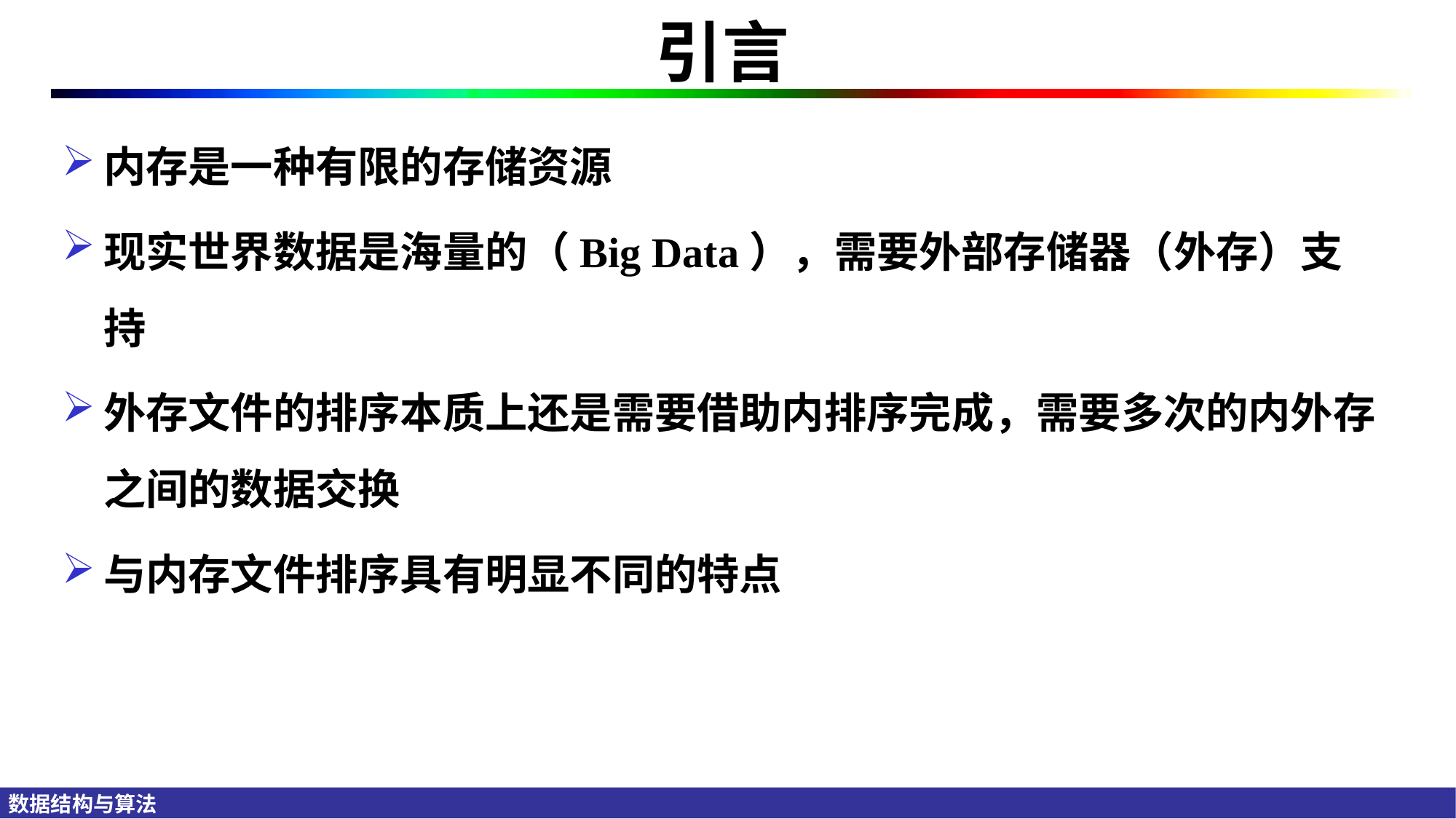

引言
内存是一种有限的存储资源
现实世界数据是海量的（Big Data），需要外部存储器（外存）支持
外存文件的排序本质上还是需要借助内排序完成，需要多次的内外存之间的数据交换
与内存文件排序具有明显不同的特点